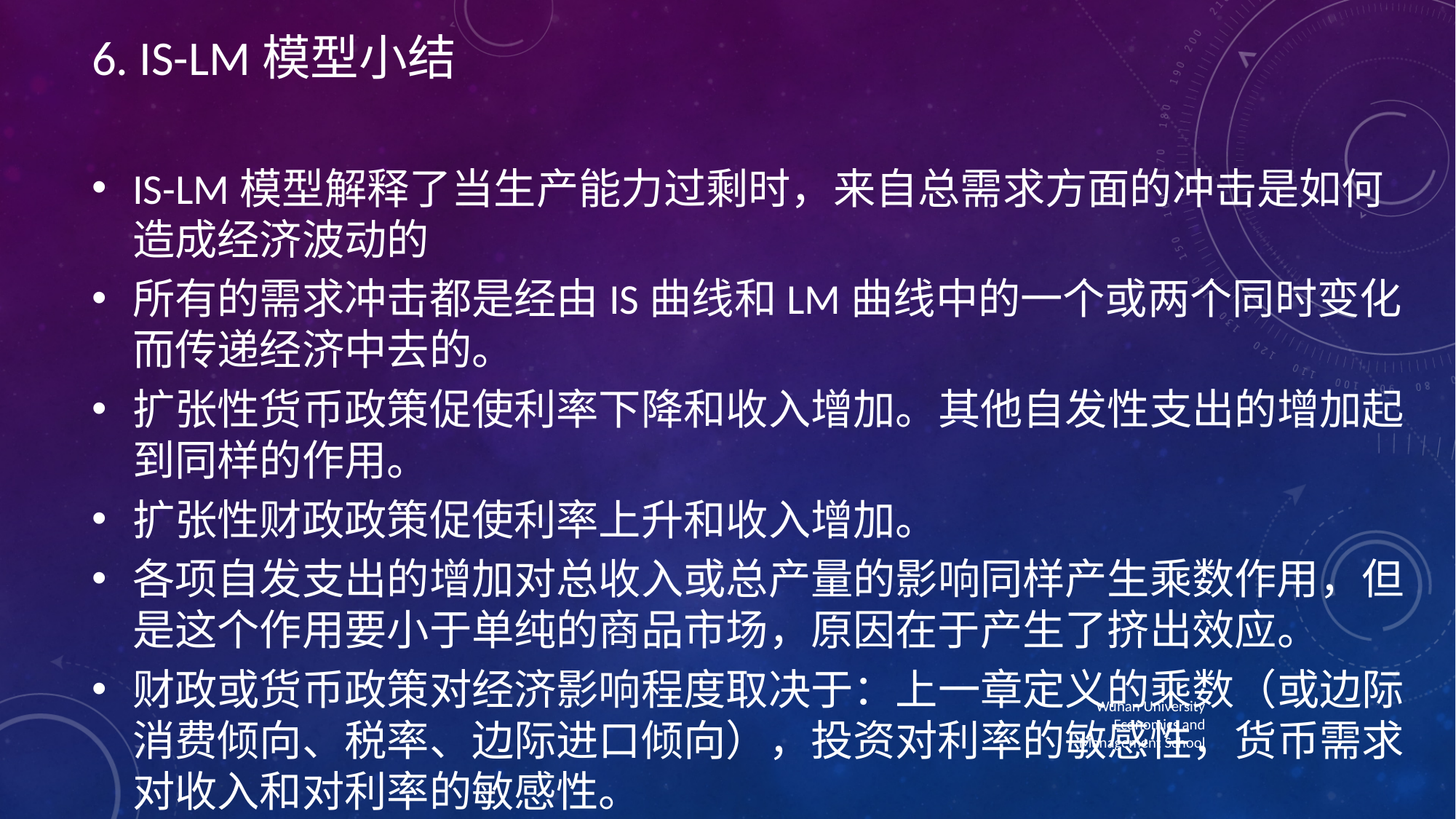

6. IS-LM模型小结

IS-LM模型解释了当生产能力过剩时，来自总需求方面的冲击是如何造成经济波动的
所有的需求冲击都是经由IS曲线和LM曲线中的一个或两个同时变化而传递经济中去的。
扩张性货币政策促使利率下降和收入增加。其他自发性支出的增加起到同样的作用。
扩张性财政政策促使利率上升和收入增加。
各项自发支出的增加对总收入或总产量的影响同样产生乘数作用，但是这个作用要小于单纯的商品市场，原因在于产生了挤出效应。
财政或货币政策对经济影响程度取决于：上一章定义的乘数（或边际消费倾向、税率、边际进口倾向），投资对利率的敏感性，货币需求对收入和对利率的敏感性。

Wuhan University Economics and Management School